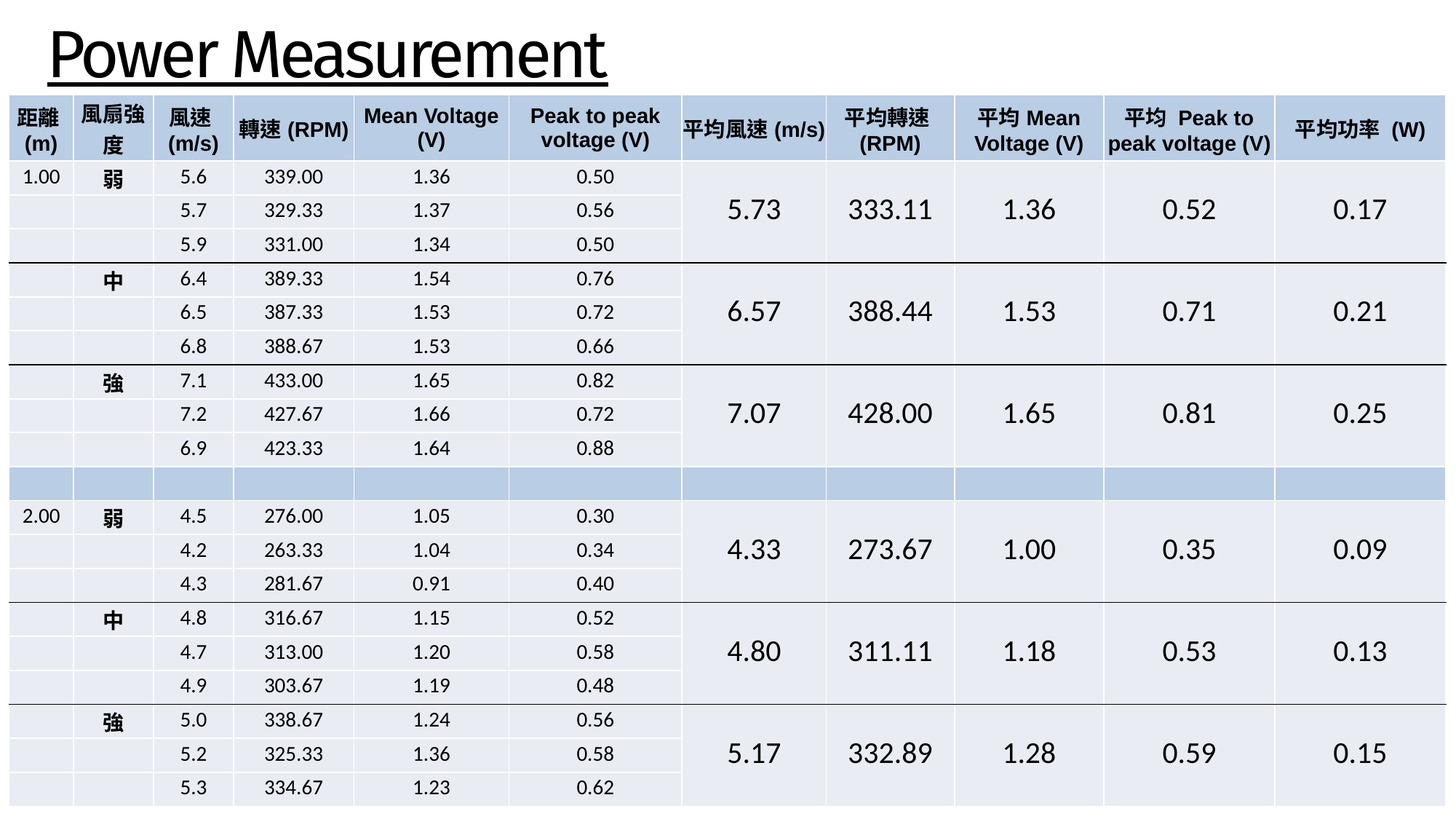

# Power Measurement
| 距離(m) | 風扇強度 | 風速(m/s) | 轉速(RPM) | Mean Voltage (V) | Peak to peak voltage (V) | 平均風速(m/s) | 平均轉速(RPM) | 平均Mean Voltage (V) | 平均 Peak to peak voltage (V) | 平均功率 (W) |
| --- | --- | --- | --- | --- | --- | --- | --- | --- | --- | --- |
| 1.00 | 弱 | 5.6 | 339.00 | 1.36 | 0.50 | 5.73 | 333.11 | 1.36 | 0.52 | 0.17 |
|  |  | 5.7 | 329.33 | 1.37 | 0.56 |  |  |  |  |  |
|  |  | 5.9 | 331.00 | 1.34 | 0.50 |  |  |  |  |  |
|  | 中 | 6.4 | 389.33 | 1.54 | 0.76 | 6.57 | 388.44 | 1.53 | 0.71 | 0.21 |
|  |  | 6.5 | 387.33 | 1.53 | 0.72 |  |  |  |  |  |
|  |  | 6.8 | 388.67 | 1.53 | 0.66 |  |  |  |  |  |
|  | 強 | 7.1 | 433.00 | 1.65 | 0.82 | 7.07 | 428.00 | 1.65 | 0.81 | 0.25 |
|  |  | 7.2 | 427.67 | 1.66 | 0.72 |  |  |  |  |  |
|  |  | 6.9 | 423.33 | 1.64 | 0.88 |  |  |  |  |  |
|  |  |  |  |  |  |  |  |  |  |  |
| 2.00 | 弱 | 4.5 | 276.00 | 1.05 | 0.30 | 4.33 | 273.67 | 1.00 | 0.35 | 0.09 |
|  |  | 4.2 | 263.33 | 1.04 | 0.34 |  |  |  |  |  |
|  |  | 4.3 | 281.67 | 0.91 | 0.40 |  |  |  |  |  |
|  | 中 | 4.8 | 316.67 | 1.15 | 0.52 | 4.80 | 311.11 | 1.18 | 0.53 | 0.13 |
|  |  | 4.7 | 313.00 | 1.20 | 0.58 |  |  |  |  |  |
|  |  | 4.9 | 303.67 | 1.19 | 0.48 |  |  |  |  |  |
|  | 強 | 5.0 | 338.67 | 1.24 | 0.56 | 5.17 | 332.89 | 1.28 | 0.59 | 0.15 |
|  |  | 5.2 | 325.33 | 1.36 | 0.58 |  |  |  |  |  |
|  |  | 5.3 | 334.67 | 1.23 | 0.62 |  |  |  |  |  |